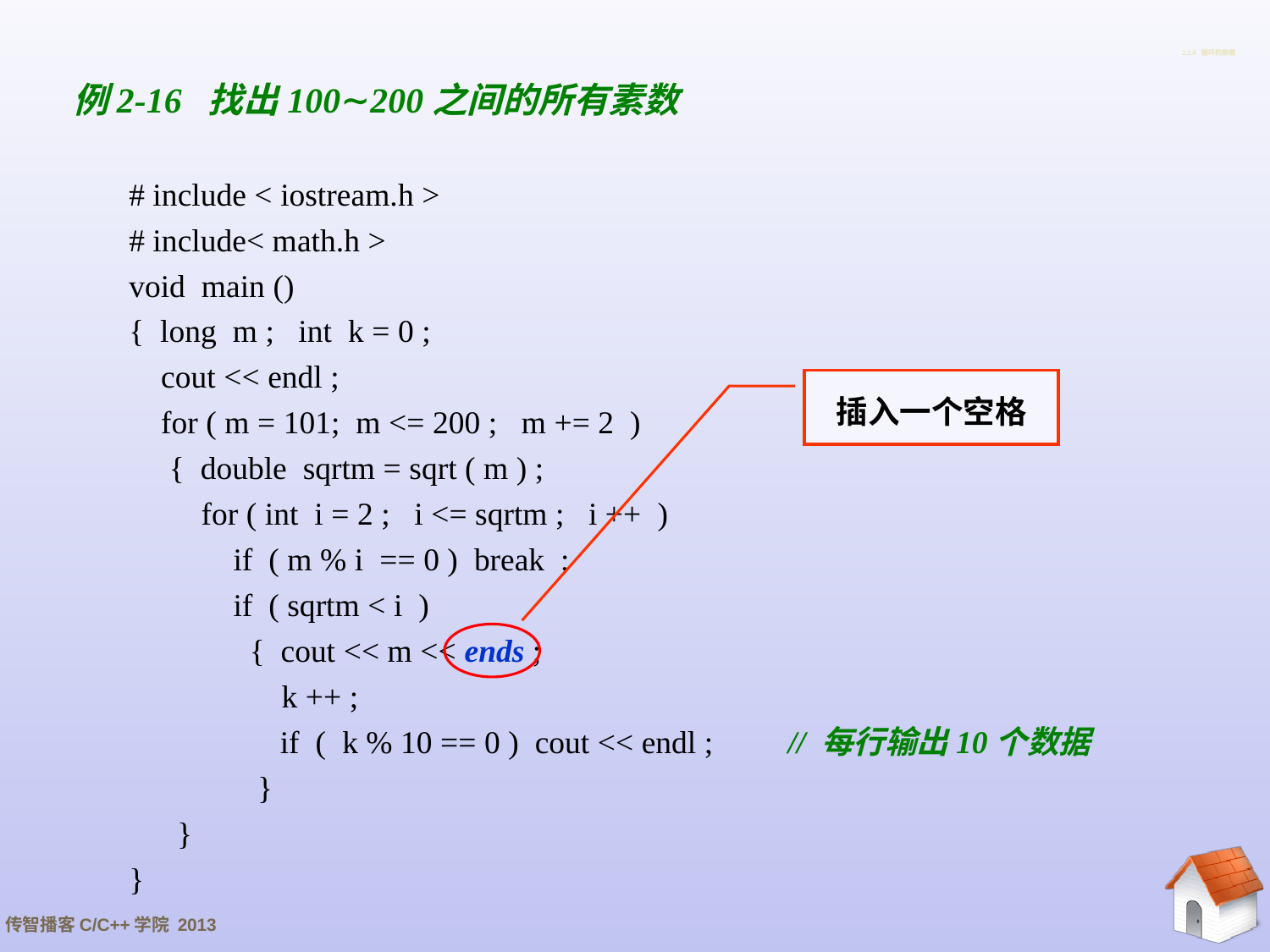

# 2.2.4  循环的嵌套
例2-16  找出100∼200之间的所有素数
# include < iostream.h >
# include< math.h >
void  main ()
{  long  m ;   int  k = 0 ;
    cout << endl ;
    for ( m = 101;  m <= 200 ;   m += 2  )
     {  double  sqrtm = sqrt ( m ) ;
         for ( int  i = 2 ;   i <= sqrtm ;   i ++  )
             if  ( m % i  == 0 )  break  ;
             if  ( sqrtm < i  )
               {  cout << m << ends ;
                   k ++ ;
	   if  (  k % 10 == 0 )  cout << endl ;	   // 每行输出10个数据
                }
      }
}
插入一个空格